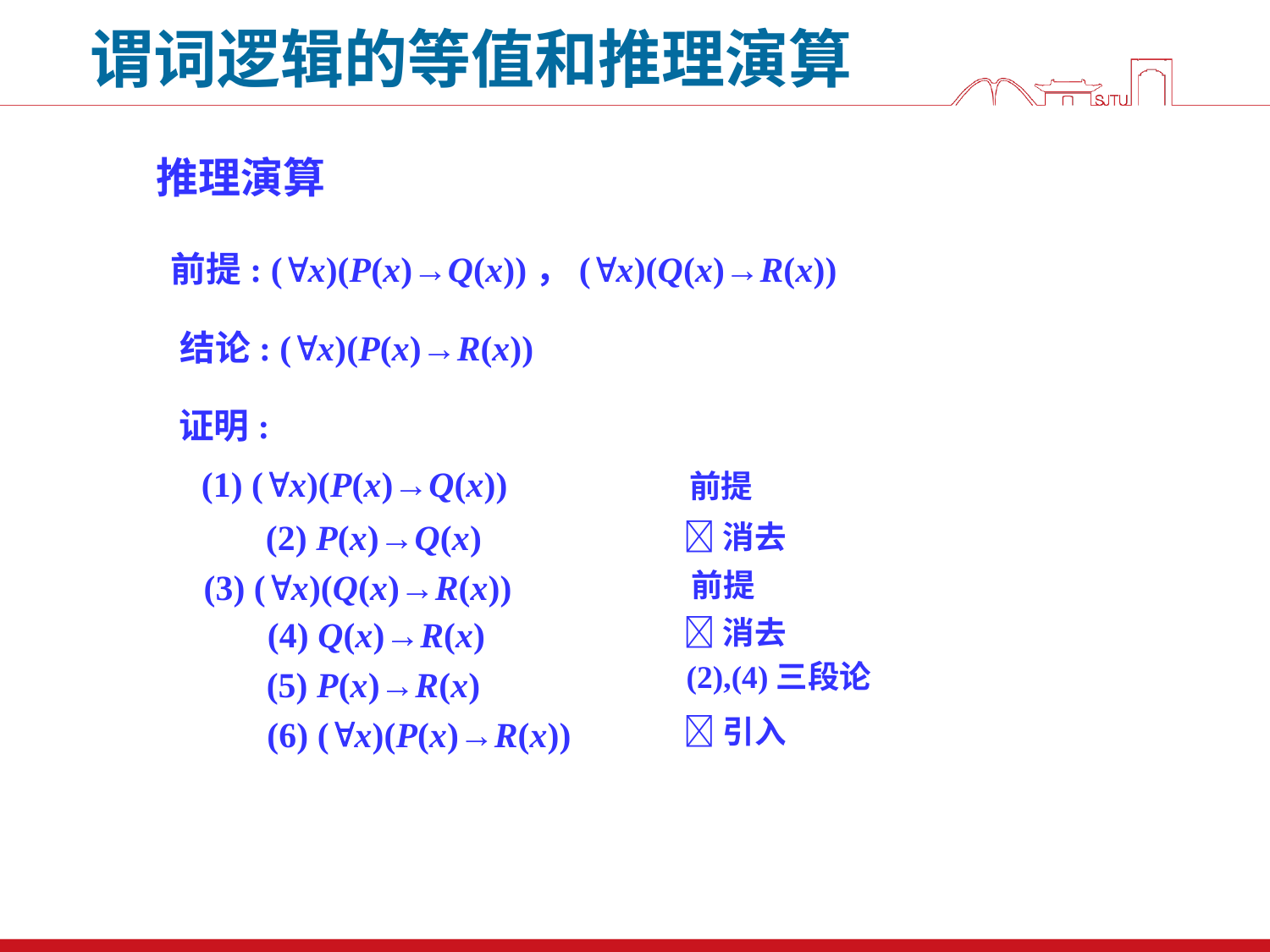

谓词逻辑的等值和推理演算
推理演算
前提: (∀x)(P(x)→Q(x))，(∀x)(Q(x)→R(x))
结论: (∀x)(P(x)→R(x))
证明:
 (1) (∀x)(P(x)→Q(x))
前提
∀消去
(2) P(x)→Q(x)
(3) (∀x)(Q(x)→R(x))
前提
(4) Q(x)→R(x)
∀消去
(2),(4)三段论
(5) P(x)→R(x)
(6) (∀x)(P(x)→R(x))
∀引入